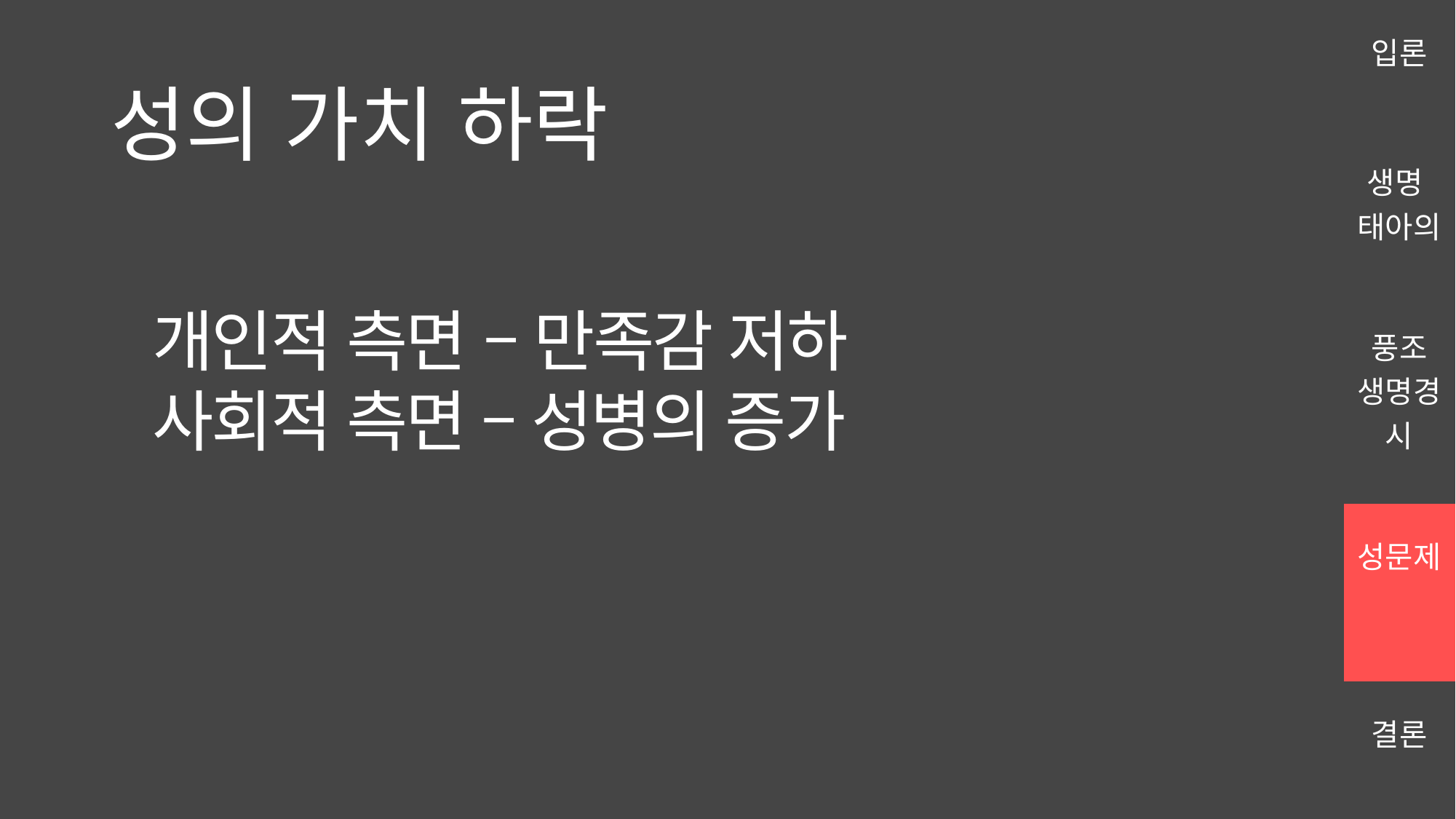

| 입론 |
| --- |
| 생명 태아의 |
| 풍조 생명경시 |
| 성문제 |
| 결론 |
# 성의 가치 하락
개인적 측면 – 만족감 저하
사회적 측면 – 성병의 증가